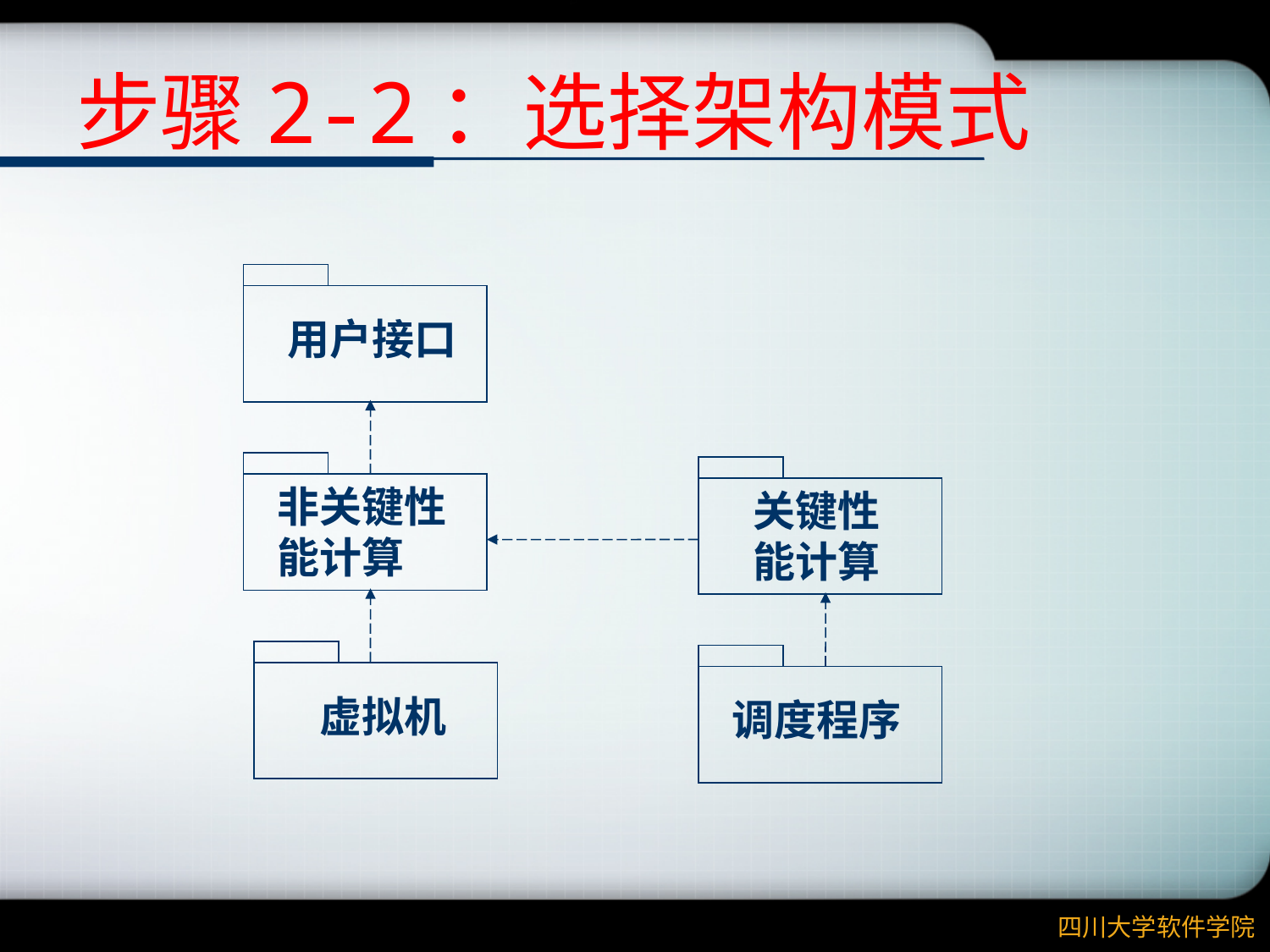

# 步骤2-2：选择架构模式

用户接口

非关键性能计算

关键性能计算

虚拟机
调度程序